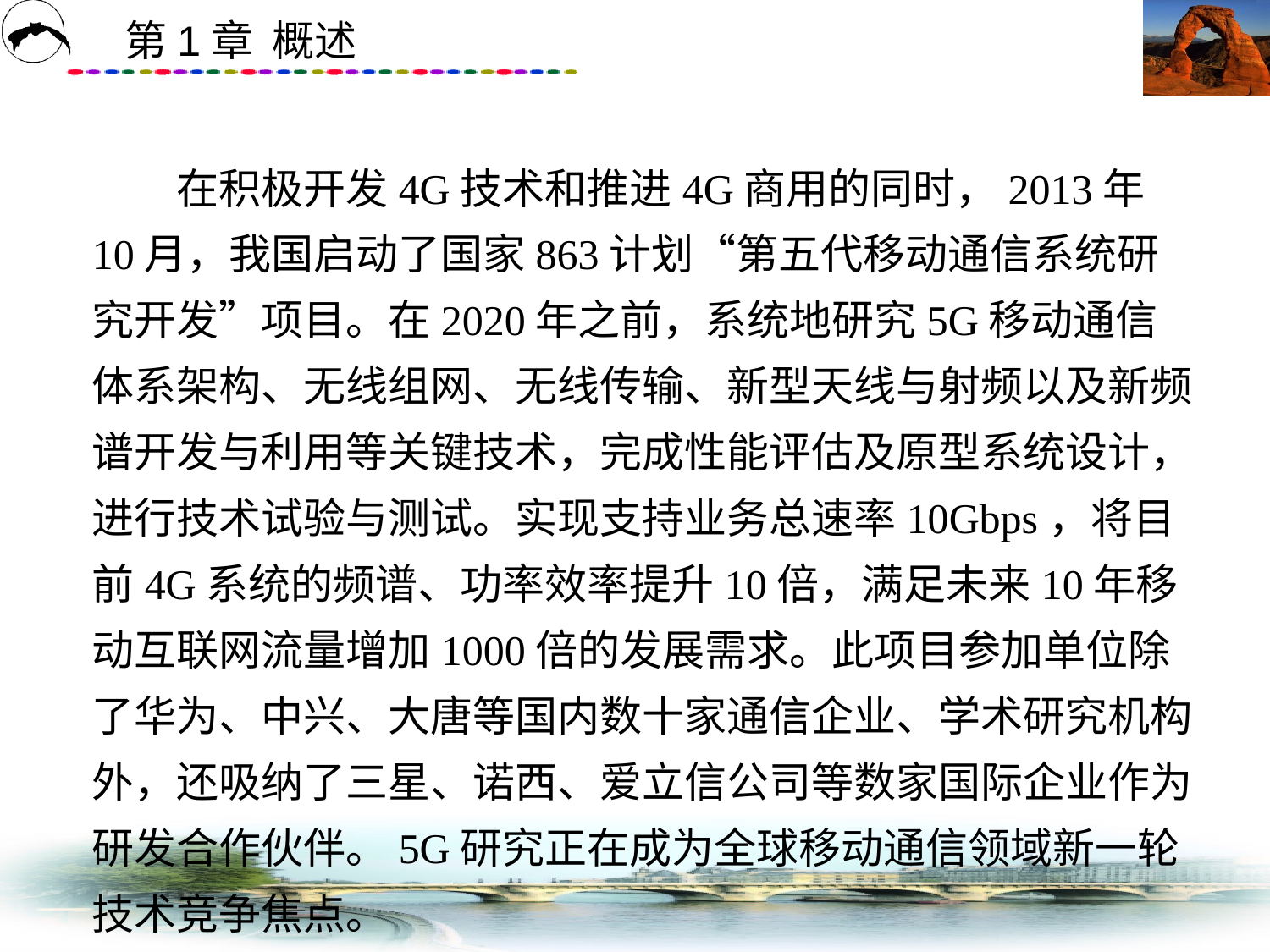

# 在积极开发4G技术和推进4G商用的同时，2013年10月，我国启动了国家863计划“第五代移动通信系统研究开发”项目。在2020年之前，系统地研究5G移动通信体系架构、无线组网、无线传输、新型天线与射频以及新频谱开发与利用等关键技术，完成性能评估及原型系统设计，进行技术试验与测试。实现支持业务总速率10Gbps，将目前4G系统的频谱、功率效率提升10倍，满足未来10年移动互联网流量增加1000倍的发展需求。此项目参加单位除了华为、中兴、大唐等国内数十家通信企业、学术研究机构外，还吸纳了三星、诺西、爱立信公司等数家国际企业作为研发合作伙伴。5G研究正在成为全球移动通信领域新一轮技术竞争焦点。